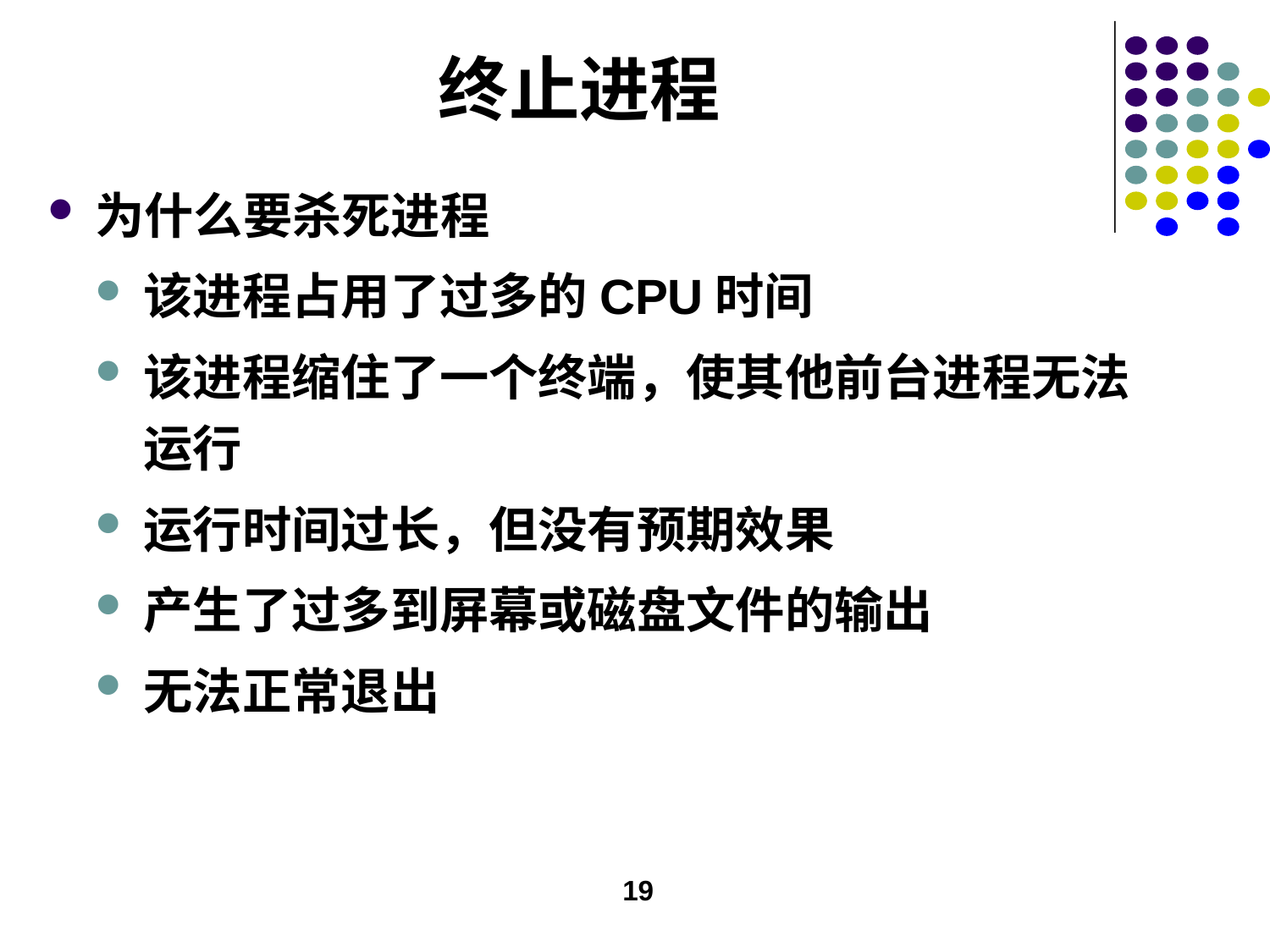

# 终止进程
为什么要杀死进程
该进程占用了过多的CPU时间
该进程缩住了一个终端，使其他前台进程无法运行
运行时间过长，但没有预期效果
产生了过多到屏幕或磁盘文件的输出
无法正常退出
19